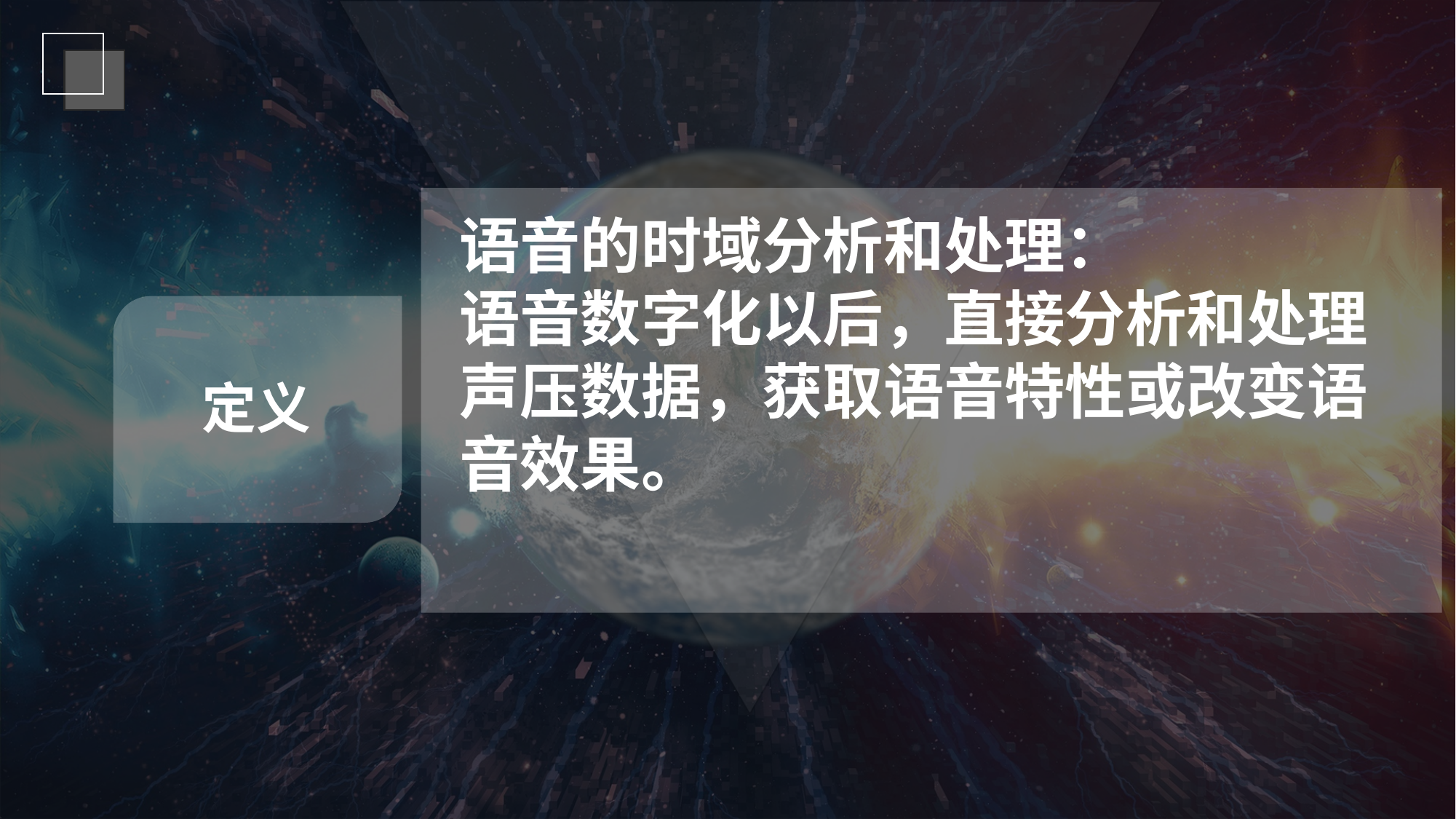

语音的时域分析和处理：
语音数字化以后，直接分析和处理声压数据，获取语音特性或改变语音效果。

定义